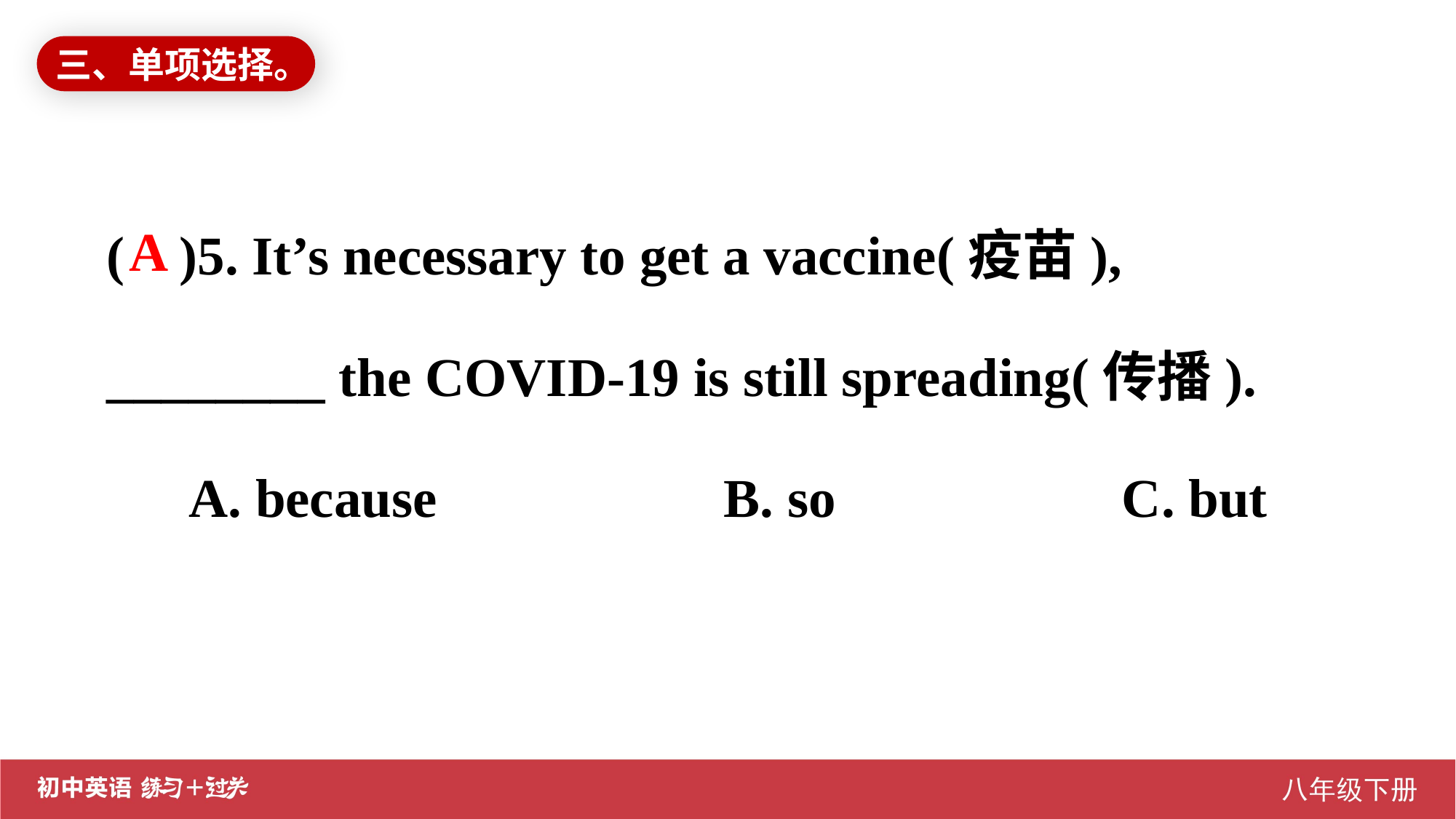

三、单项选择。
(    )5. It’s necessary to get a vaccine(疫苗), ________ the COVID-19 is still spreading(传播).
      A. because                     B. so                     C. but
A